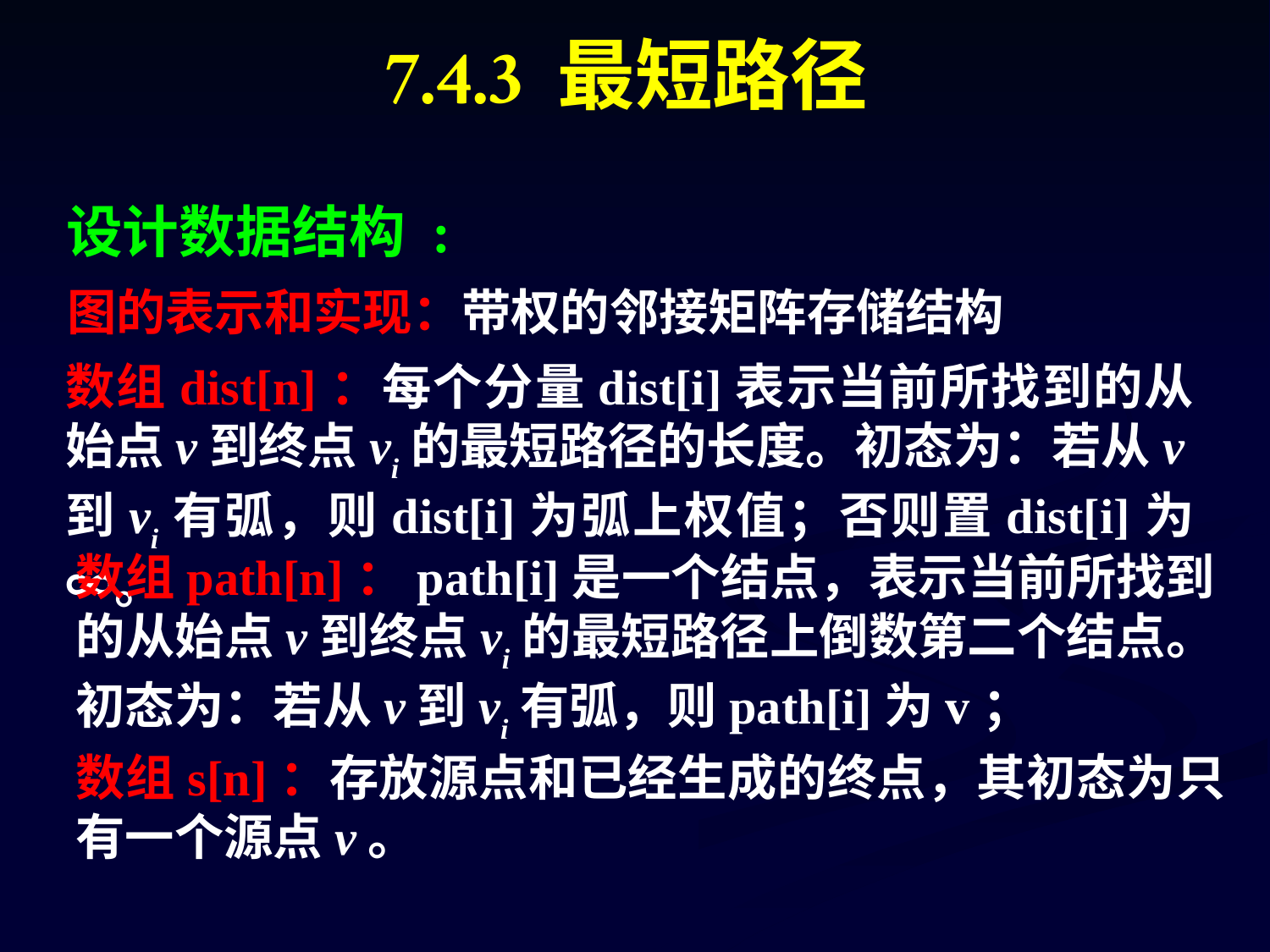

7.4.3 最短路径
设计数据结构 :
图的表示和实现：带权的邻接矩阵存储结构
数组dist[n]：每个分量dist[i]表示当前所找到的从始点v到终点vi的最短路径的长度。初态为：若从v到vi有弧，则dist[i]为弧上权值；否则置dist[i]为∞。
数组path[n]：path[i]是一个结点，表示当前所找到的从始点v到终点vi的最短路径上倒数第二个结点。初态为：若从v到vi有弧，则path[i]为v；
数组s[n]：存放源点和已经生成的终点，其初态为只有一个源点v。
112